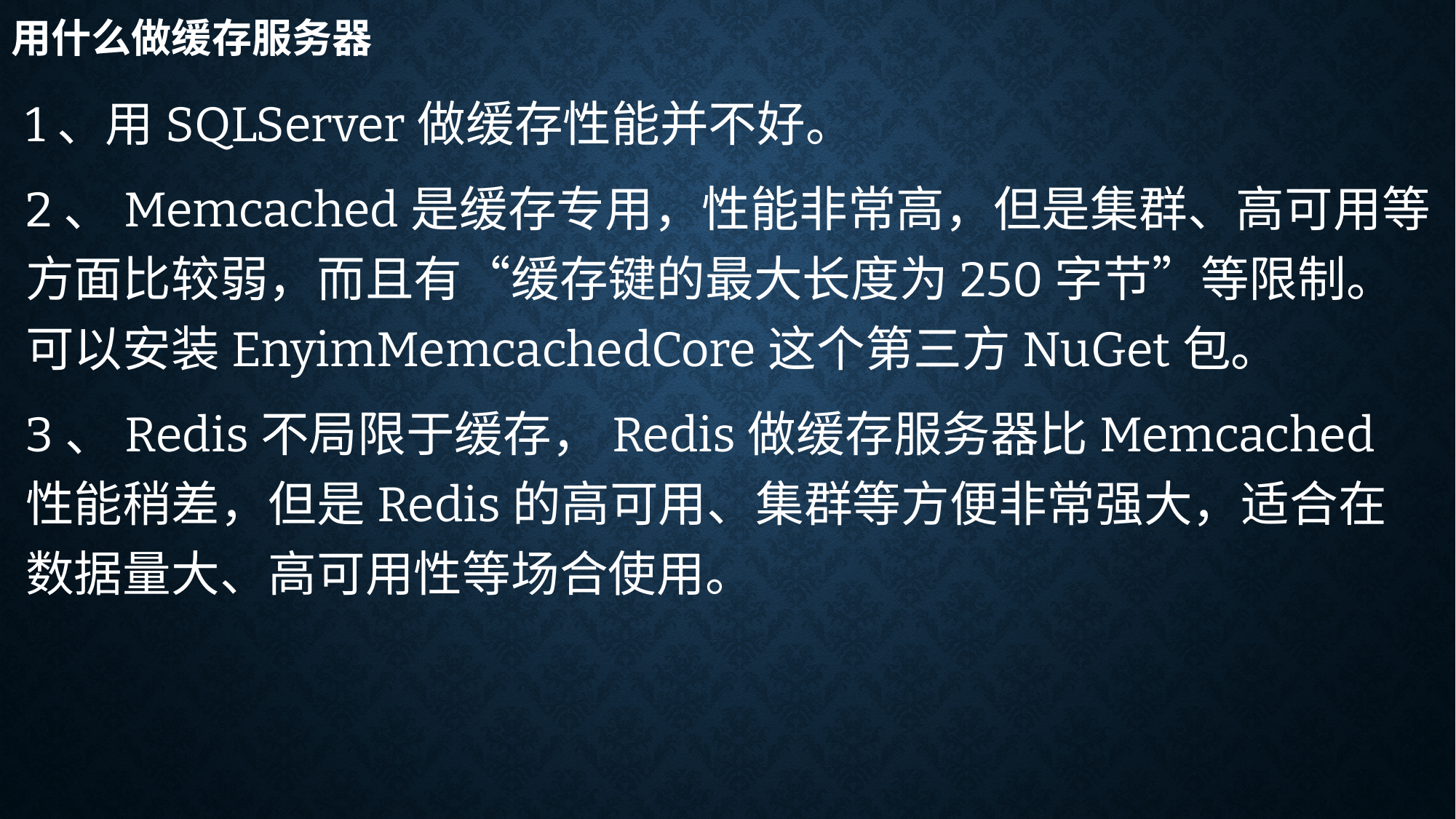

# 用什么做缓存服务器
1、用SQLServer做缓存性能并不好。
2、Memcached是缓存专用，性能非常高，但是集群、高可用等方面比较弱，而且有“缓存键的最大长度为250字节”等限制。可以安装EnyimMemcachedCore这个第三方NuGet包。
3、Redis不局限于缓存，Redis做缓存服务器比Memcached性能稍差，但是Redis的高可用、集群等方便非常强大，适合在数据量大、高可用性等场合使用。